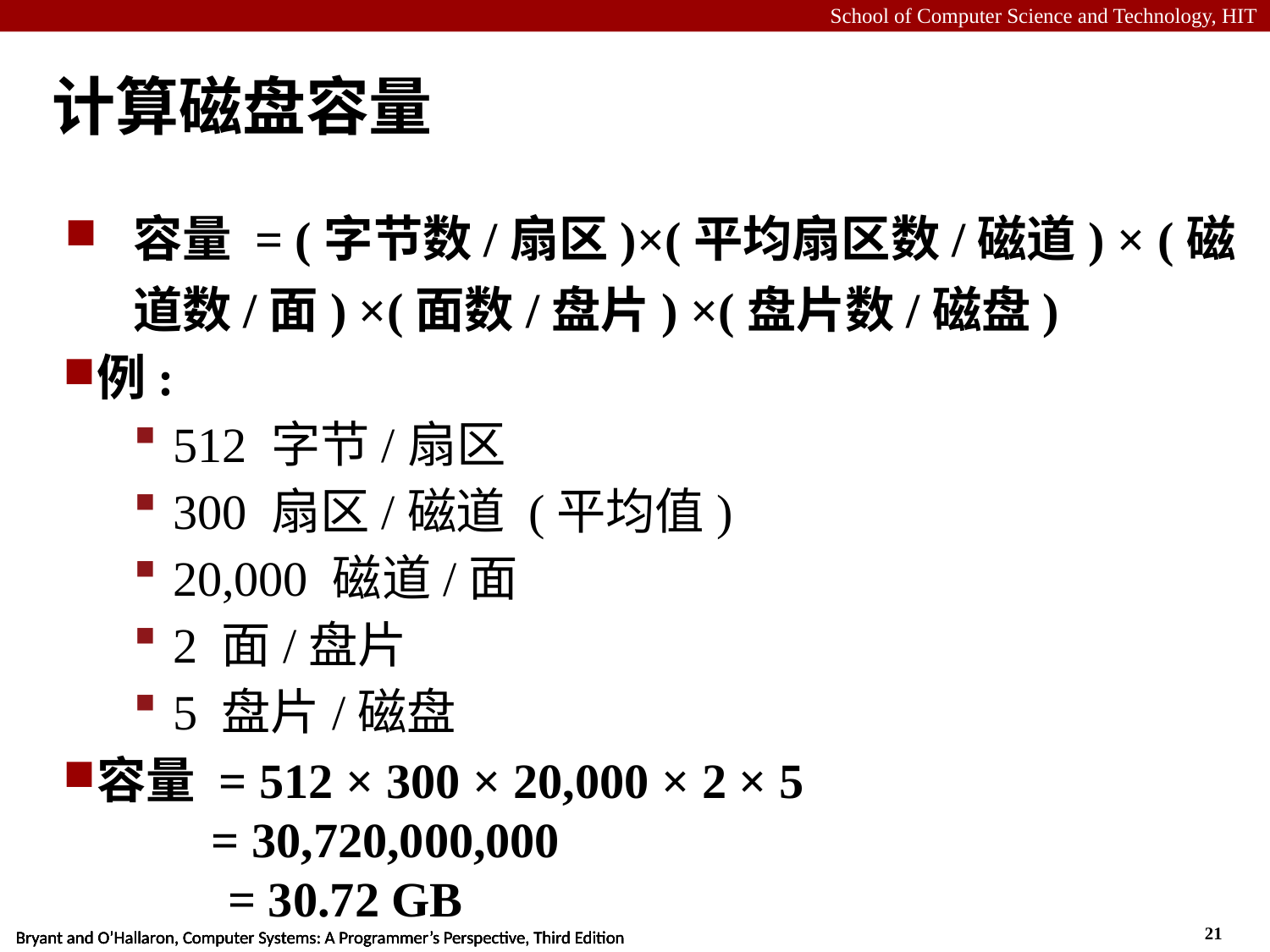

# 计算磁盘容量
容量 = (字节数/扇区)×(平均扇区数/磁道) × (磁道数/面) ×(面数/盘片) ×(盘片数/磁盘)
例:
512 字节/扇区
300 扇区/磁道 (平均值)
20,000 磁道/面
2 面/盘片
5 盘片/磁盘
容量 = 512 × 300 × 20,000 × 2 × 5
	   = 30,720,000,000
             = 30.72 GB